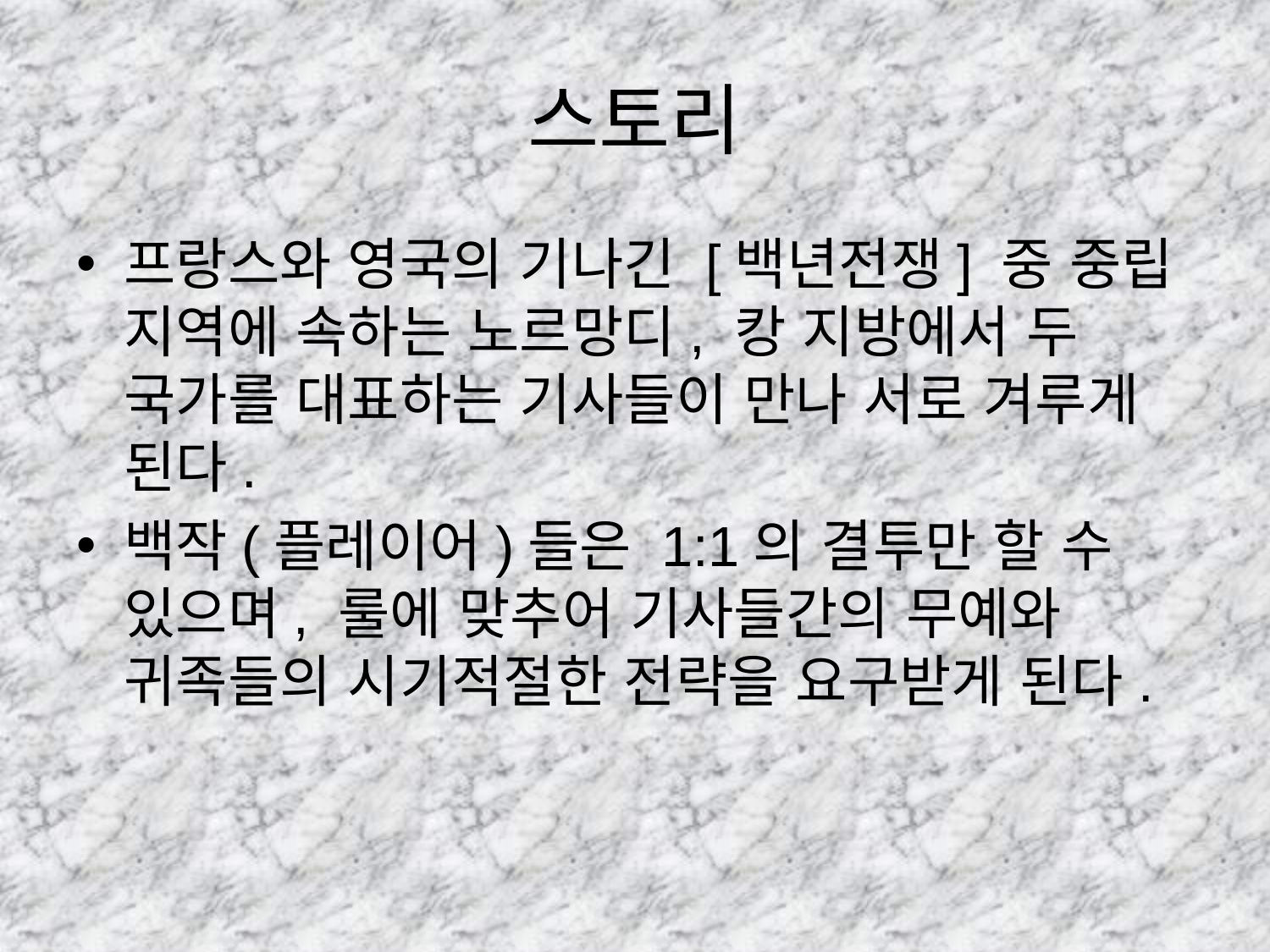

# 스토리
프랑스와 영국의 기나긴 [백년전쟁] 중 중립 지역에 속하는 노르망디, 캉 지방에서 두 국가를 대표하는 기사들이 만나 서로 겨루게 된다.
백작(플레이어)들은 1:1의 결투만 할 수 있으며, 룰에 맞추어 기사들간의 무예와 귀족들의 시기적절한 전략을 요구받게 된다.